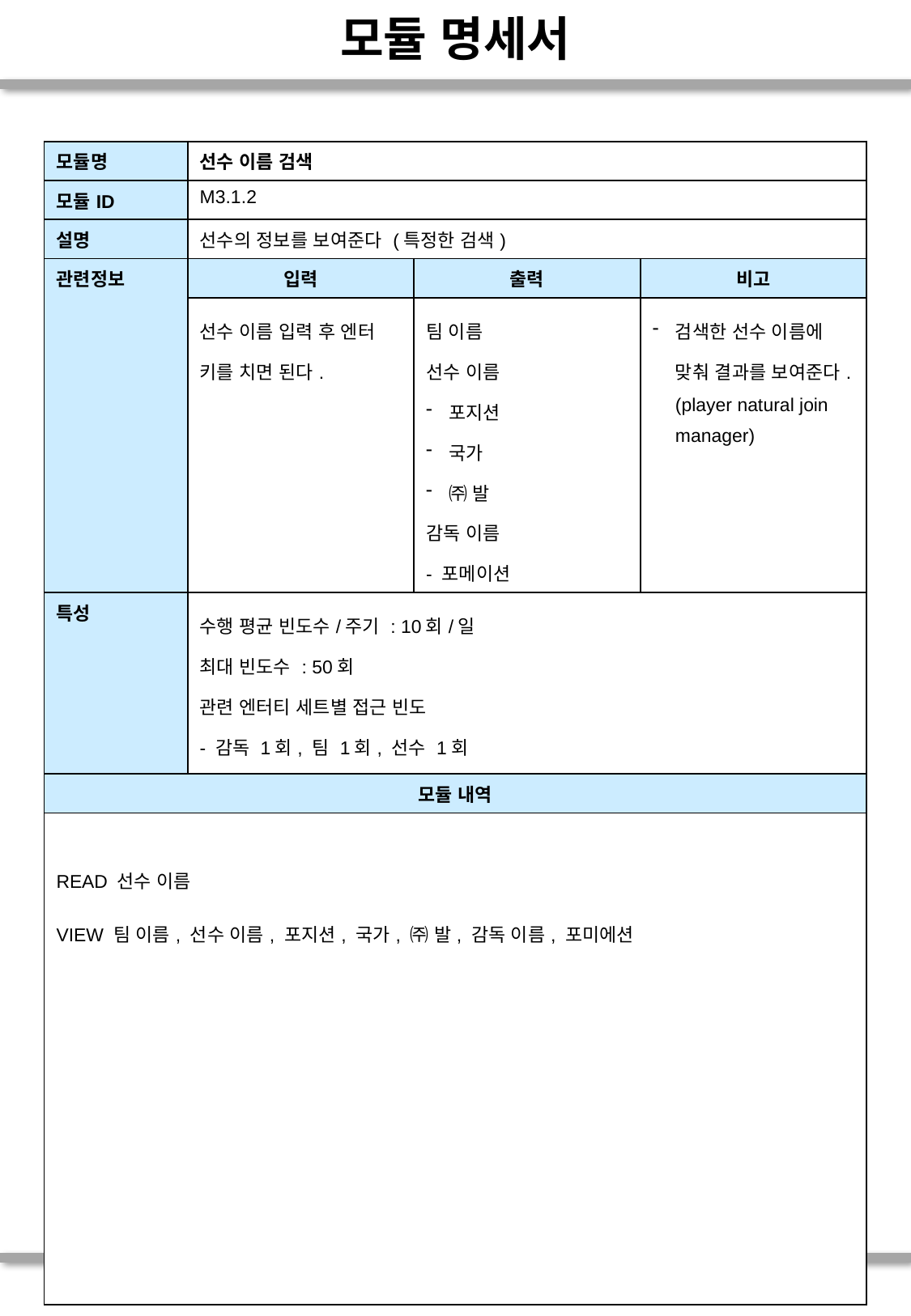

# 모듈 명세서
| 모듈명 | 선수 이름 검색 |  |  |
| --- | --- | --- | --- |
| 모듈ID | M3.1.2 |  |  |
| 설명 | 선수의 정보를 보여준다 (특정한 검색) |  |  |
| 관련정보 | 입력 | 출력 | 비고 |
|  | 선수 이름 입력 후 엔터 키를 치면 된다. | 팀 이름 선수 이름 포지션 국가 ㈜ 발 감독 이름 - 포메이션 | 검색한 선수 이름에 맞춰 결과를 보여준다. (player natural join manager) |
| 특성 | 수행 평균 빈도수/주기 : 10회/일 최대 빈도수 : 50회 관련 엔터티 세트별 접근 빈도 - 감독 1회, 팀 1회, 선수 1회 |  |  |
| 모듈 내역 |  |  |  |
| READ 선수 이름 VIEW 팀 이름, 선수 이름, 포지션, 국가, ㈜ 발, 감독 이름, 포미에션 |  |  |  |